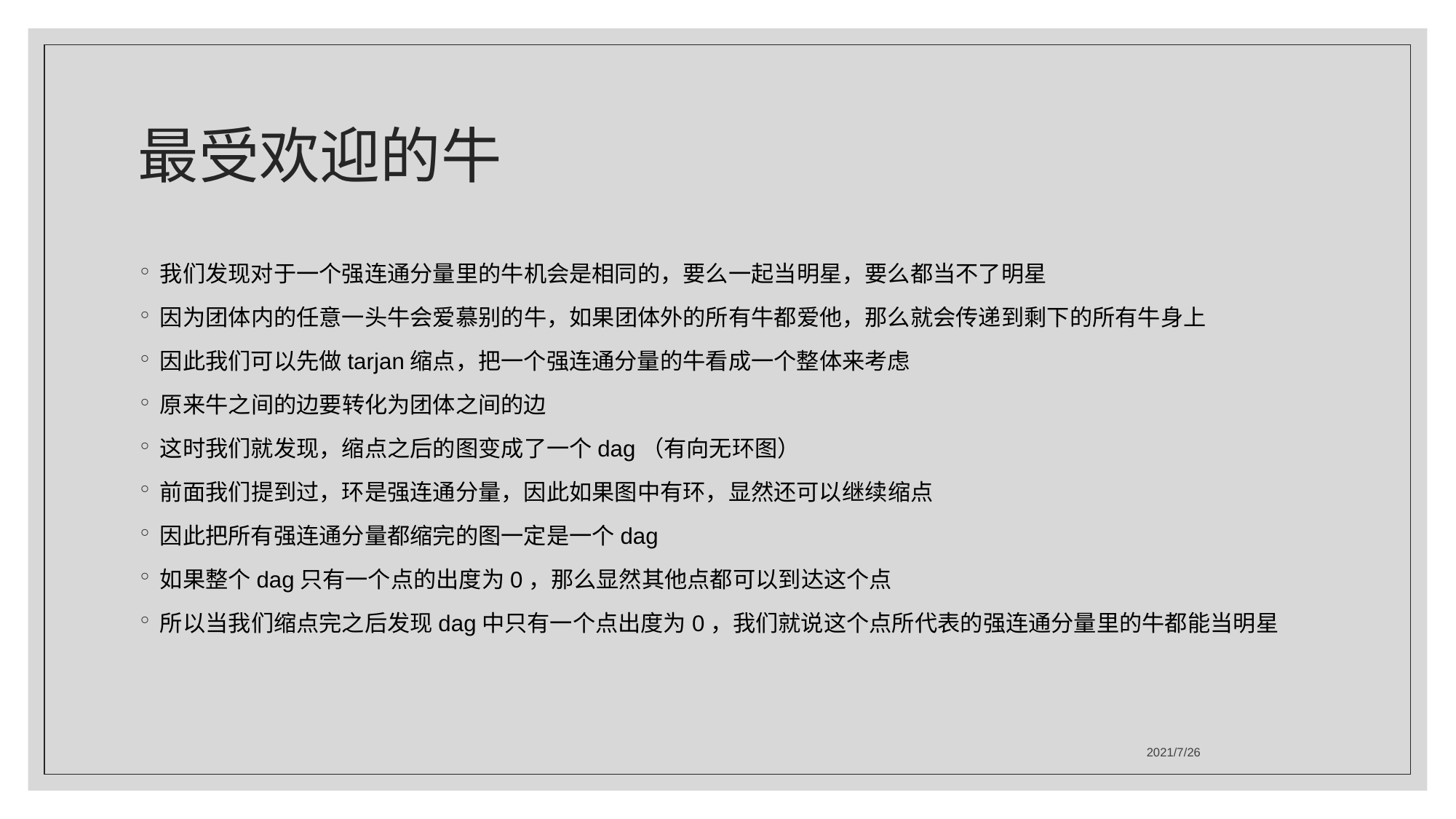

# 最受欢迎的牛
我们发现对于一个强连通分量里的牛机会是相同的，要么一起当明星，要么都当不了明星
因为团体内的任意一头牛会爱慕别的牛，如果团体外的所有牛都爱他，那么就会传递到剩下的所有牛身上
因此我们可以先做tarjan缩点，把一个强连通分量的牛看成一个整体来考虑
原来牛之间的边要转化为团体之间的边
这时我们就发现，缩点之后的图变成了一个dag（有向无环图）
前面我们提到过，环是强连通分量，因此如果图中有环，显然还可以继续缩点
因此把所有强连通分量都缩完的图一定是一个dag
如果整个dag只有一个点的出度为0，那么显然其他点都可以到达这个点
所以当我们缩点完之后发现dag中只有一个点出度为0，我们就说这个点所代表的强连通分量里的牛都能当明星
2021/7/26